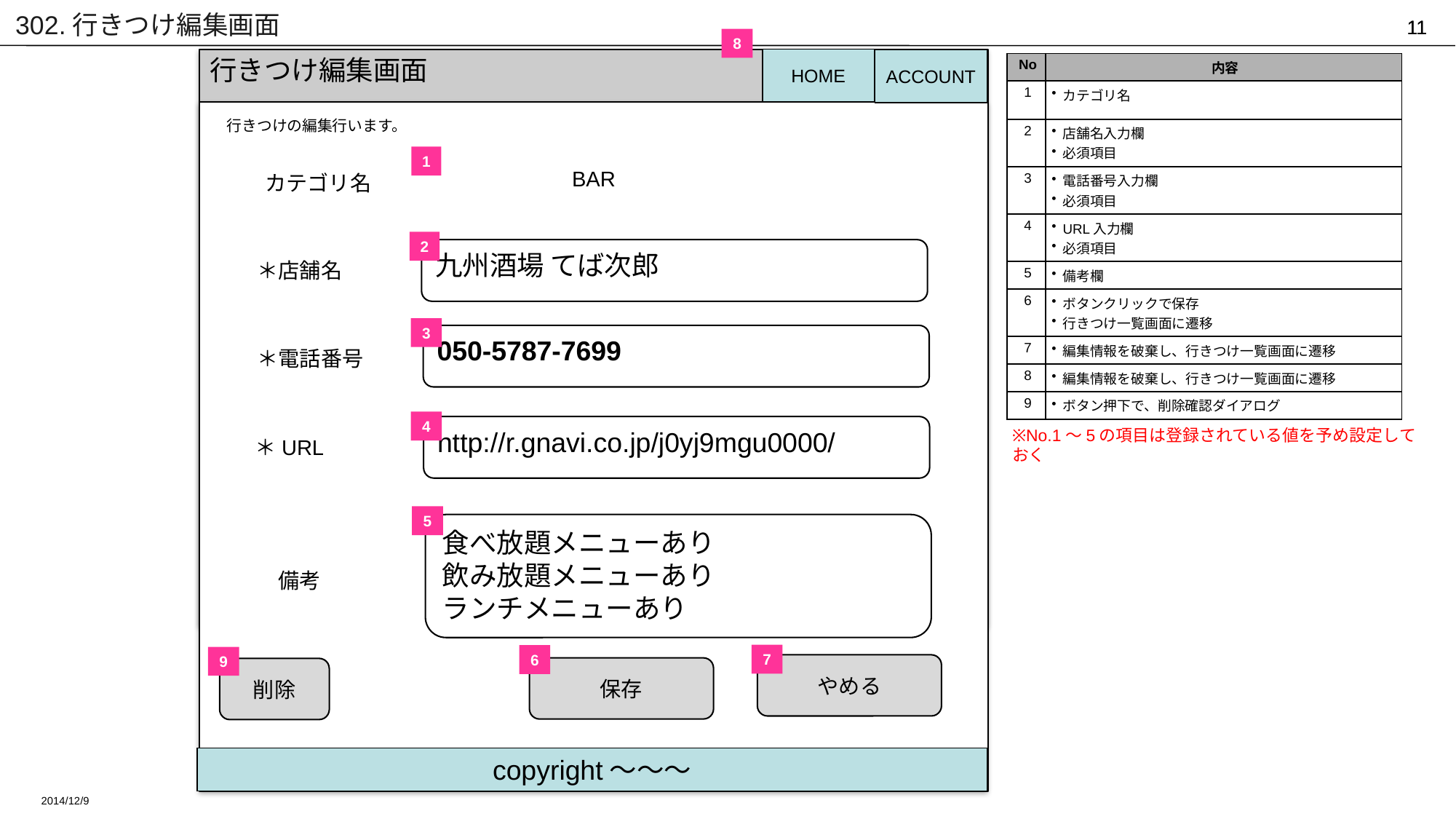

# 302.行きつけ編集画面
8
行きつけ編集画面

HOME
ACCOUNT
| No | 内容 |
| --- | --- |
| 1 | カテゴリ名 |
| 2 | 店舗名入力欄 必須項目 |
| 3 | 電話番号入力欄 必須項目 |
| 4 | URL入力欄 必須項目 |
| 5 | 備考欄 |
| 6 | ボタンクリックで保存 行きつけ一覧画面に遷移 |
| 7 | 編集情報を破棄し、行きつけ一覧画面に遷移 |
| 8 | 編集情報を破棄し、行きつけ一覧画面に遷移 |
| 9 | ボタン押下で、削除確認ダイアログ |

行きつけの編集行います。
1
BAR
 カテゴリ名
2
九州酒場 てば次郎
＊店舗名
3
050-5787-7699
＊電話番号
4
http://r.gnavi.co.jp/j0yj9mgu0000/
※No.1～5の項目は登録されている値を予め設定しておく
＊URL
5
食べ放題メニューあり
飲み放題メニューあり
ランチメニューあり
　備考
7
6
9
やめる
保存
削除
copyright～～～
2014/12/9